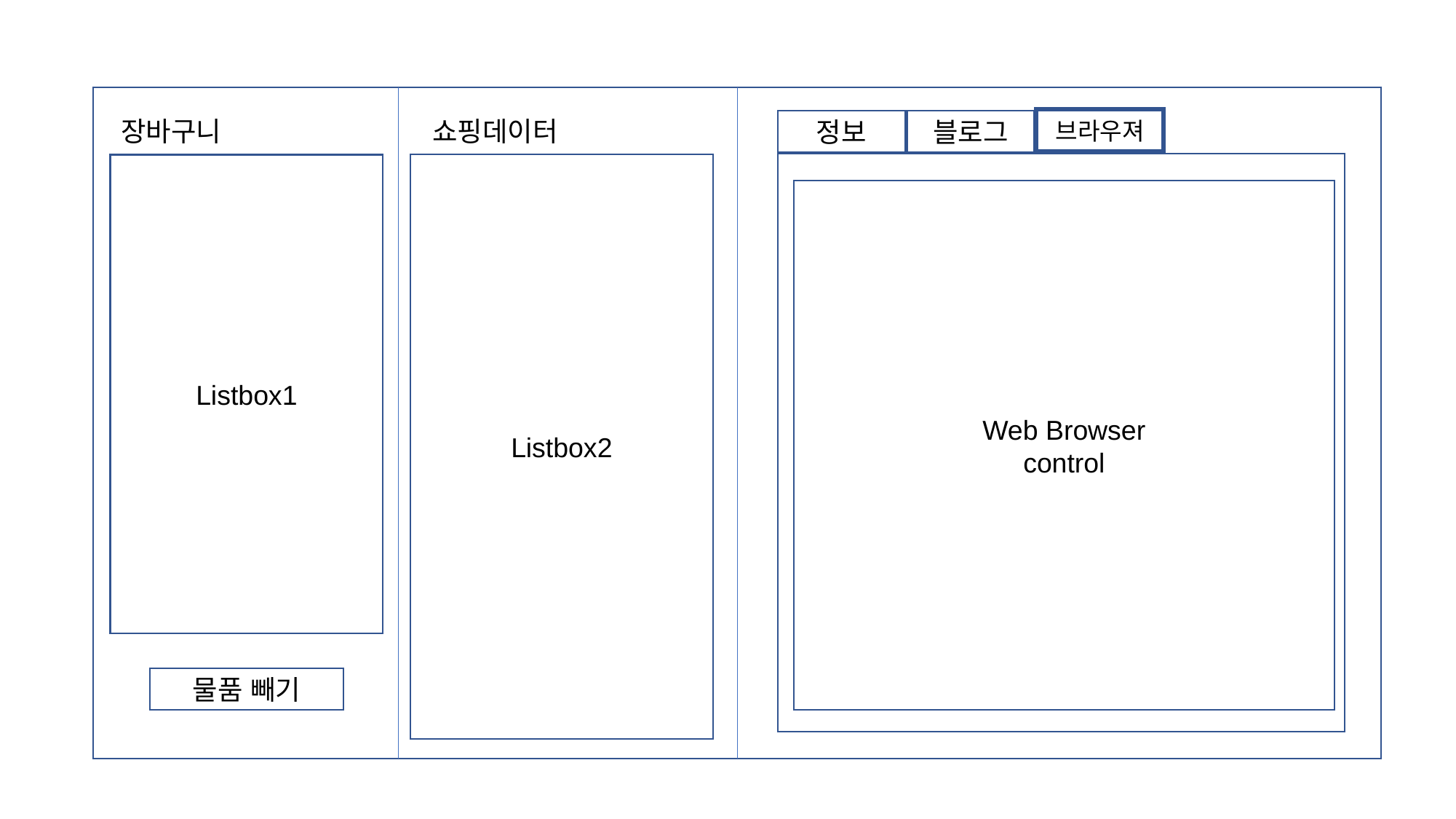

장바구니
쇼핑데이터
브라우져
정보
블로그

Listbox1
Listbox2
Web Browser
control
물품 빼기